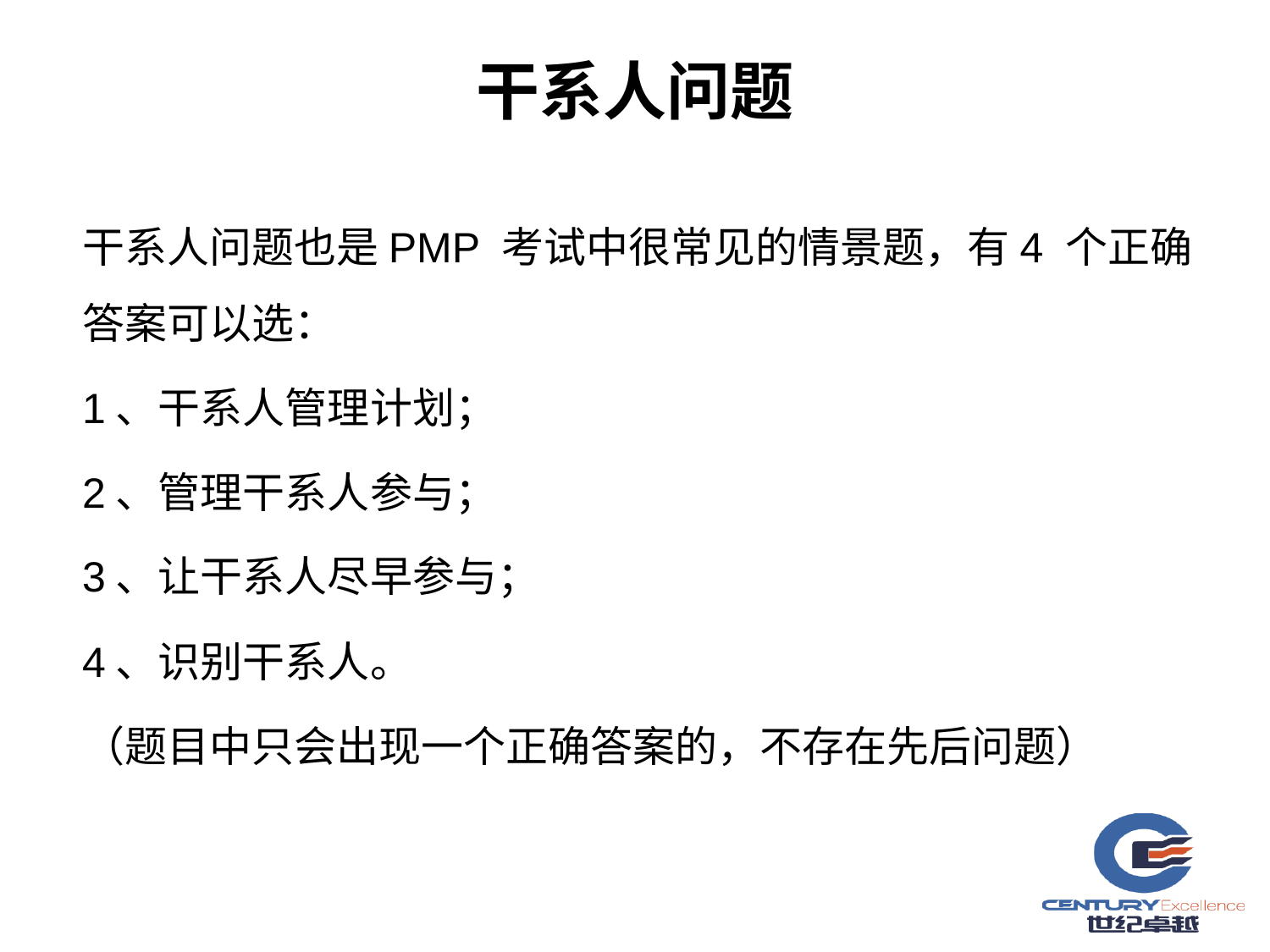

# 干系人问题
干系人问题也是PMP 考试中很常见的情景题，有4 个正确答案可以选：
1、干系人管理计划；
2、管理干系人参与；
3、让干系人尽早参与；
4、识别干系人。
（题目中只会出现一个正确答案的，不存在先后问题）